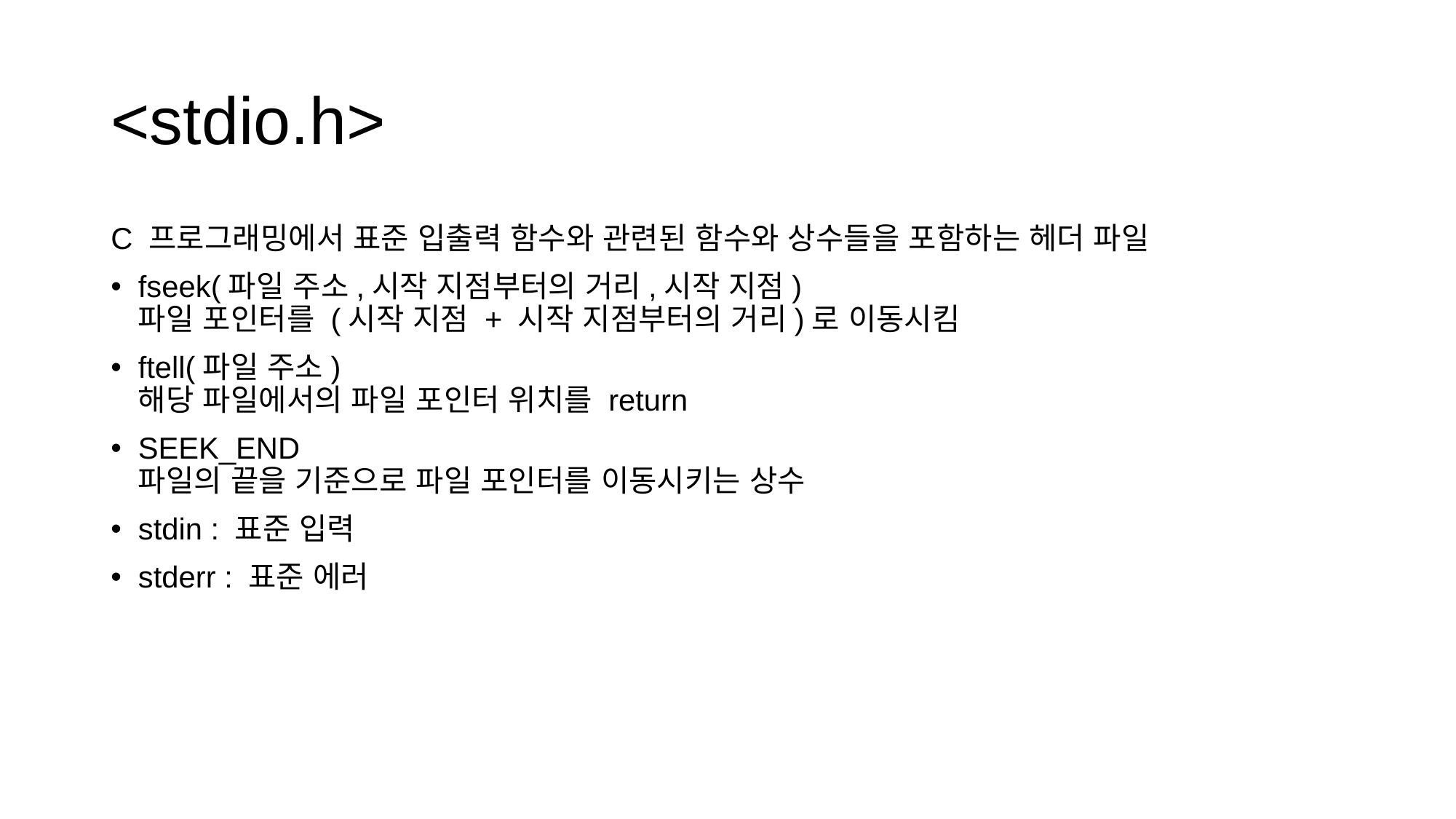

# <stdio.h>
C 프로그래밍에서 표준 입출력 함수와 관련된 함수와 상수들을 포함하는 헤더 파일
fseek(파일 주소,시작 지점부터의 거리,시작 지점)
파일 포인터를 (시작 지점 + 시작 지점부터의 거리)로 이동시킴
ftell(파일 주소)
해당 파일에서의 파일 포인터 위치를 return
SEEK_END
파일의 끝을 기준으로 파일 포인터를 이동시키는 상수
stdin : 표준 입력
stderr : 표준 에러